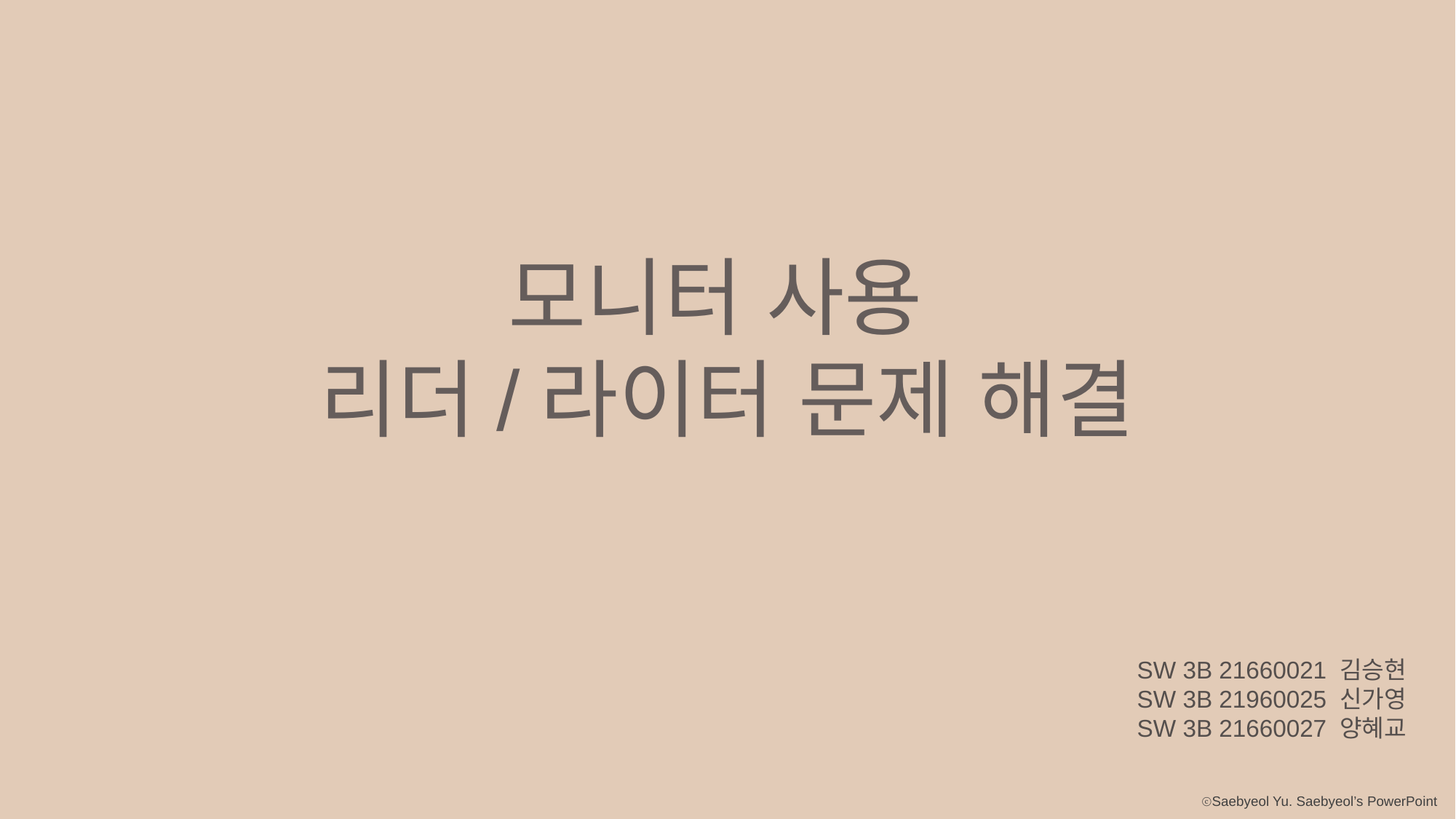

모니터 사용
리더/라이터 문제 해결
SW 3B 21660021 김승현
SW 3B 21960025 신가영
SW 3B 21660027 양혜교